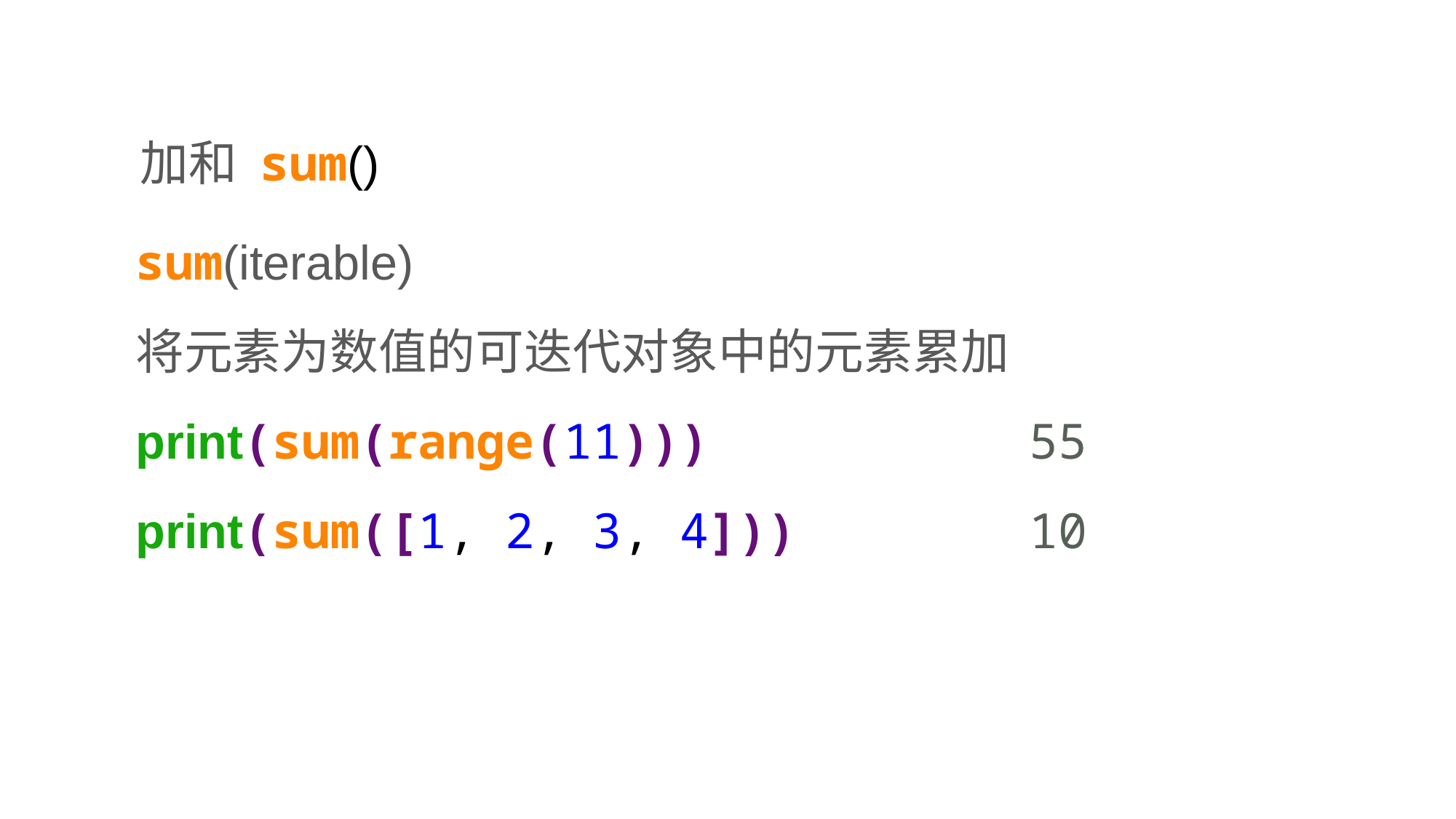

加和 sum()
sum(iterable)
将元素为数值的可迭代对象中的元素累加
print(sum(range(11)))           55
print(sum([1, 2, 3, 4]))        10